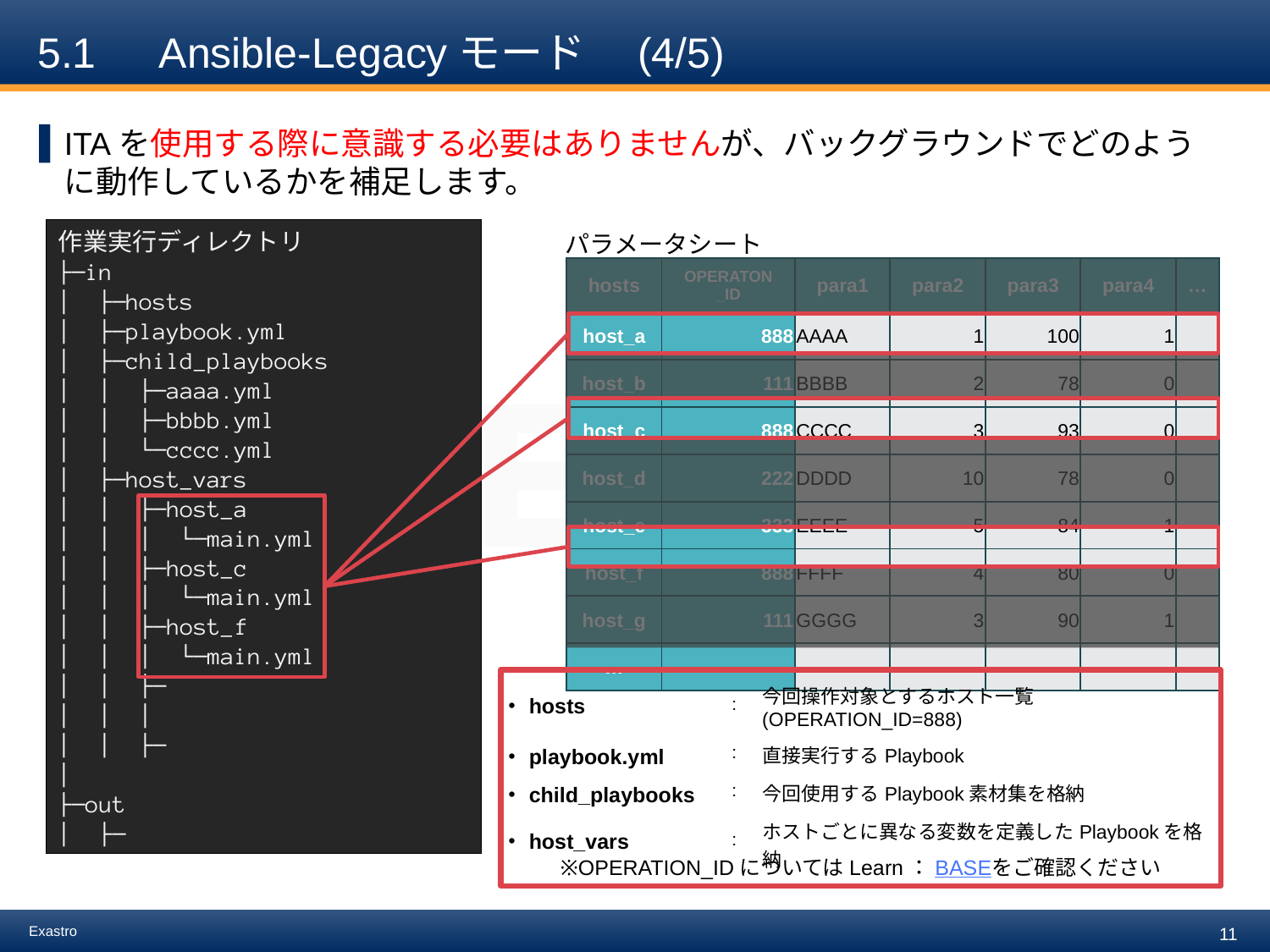

# 5.1　Ansible-Legacyモード　(4/5)
ITAを使用する際に意識する必要はありませんが、バックグラウンドでどのように動作しているかを補足します。
作業実行ディレクトリ
├─in
│  ├─hosts
│  ├─playbook.yml
│  ├─child_playbooks
│  │  ├─aaaa.yml
│  │  ├─bbbb.yml
│  │  └─cccc.yml
│  ├─host_vars
│  │  ├─host_a
│  │  │  └─main.yml
│  │  ├─host_c
│  │  │  └─main.yml
│  │  ├─host_f
│  │  │  └─main.yml
│  │  ├─
│  │  │
│  │  ├─
│
├─out
│  ├─
パラメータシート
| hosts | OPERATON \_ID | para1 | para2 | para3 | para4 | … |
| --- | --- | --- | --- | --- | --- | --- |
| host\_a | 888 | AAAA | 1 | 100 | 1 |  |
| host\_b | 111 | BBBB | 2 | 78 | 0 |  |
| host\_c | 888 | CCCC | 3 | 93 | 0 |  |
| host\_d | 222 | DDDD | 10 | 78 | 0 |  |
| host\_e | 333 | EEEE | 5 | 84 | 1 |  |
| host\_f | 888 | FFFF | 4 | 80 | 0 |  |
| host\_g | 111 | GGGG | 3 | 90 | 1 |  |
| … |  |  |  |  |  |  |

※OPERATION_IDについてはLearn：BASEをご確認ください
| ・hosts | : | 今回操作対象とするホスト一覧 (OPERATION\_ID=888) |
| --- | --- | --- |
| ・playbook.yml | : | 直接実行するPlaybook |
| ・child\_playbooks | : | 今回使用するPlaybook素材集を格納 |
| ・host\_vars | : | ホストごとに異なる変数を定義したPlaybookを格納 |